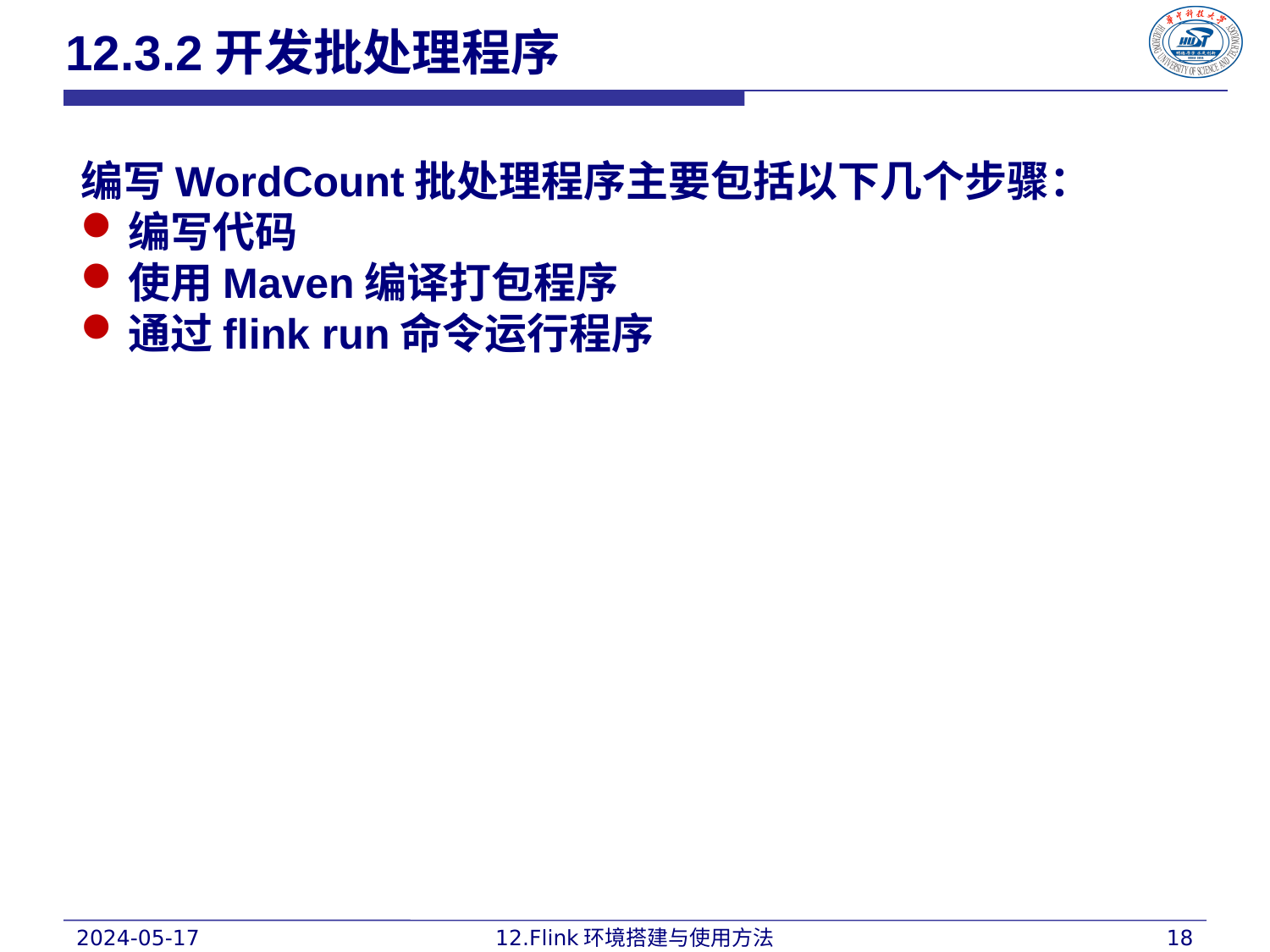

12.3.2开发批处理程序
编写WordCount批处理程序主要包括以下几个步骤：
编写代码
使用Maven编译打包程序
通过flink run命令运行程序
2024-05-17
12.Flink环境搭建与使用方法
18